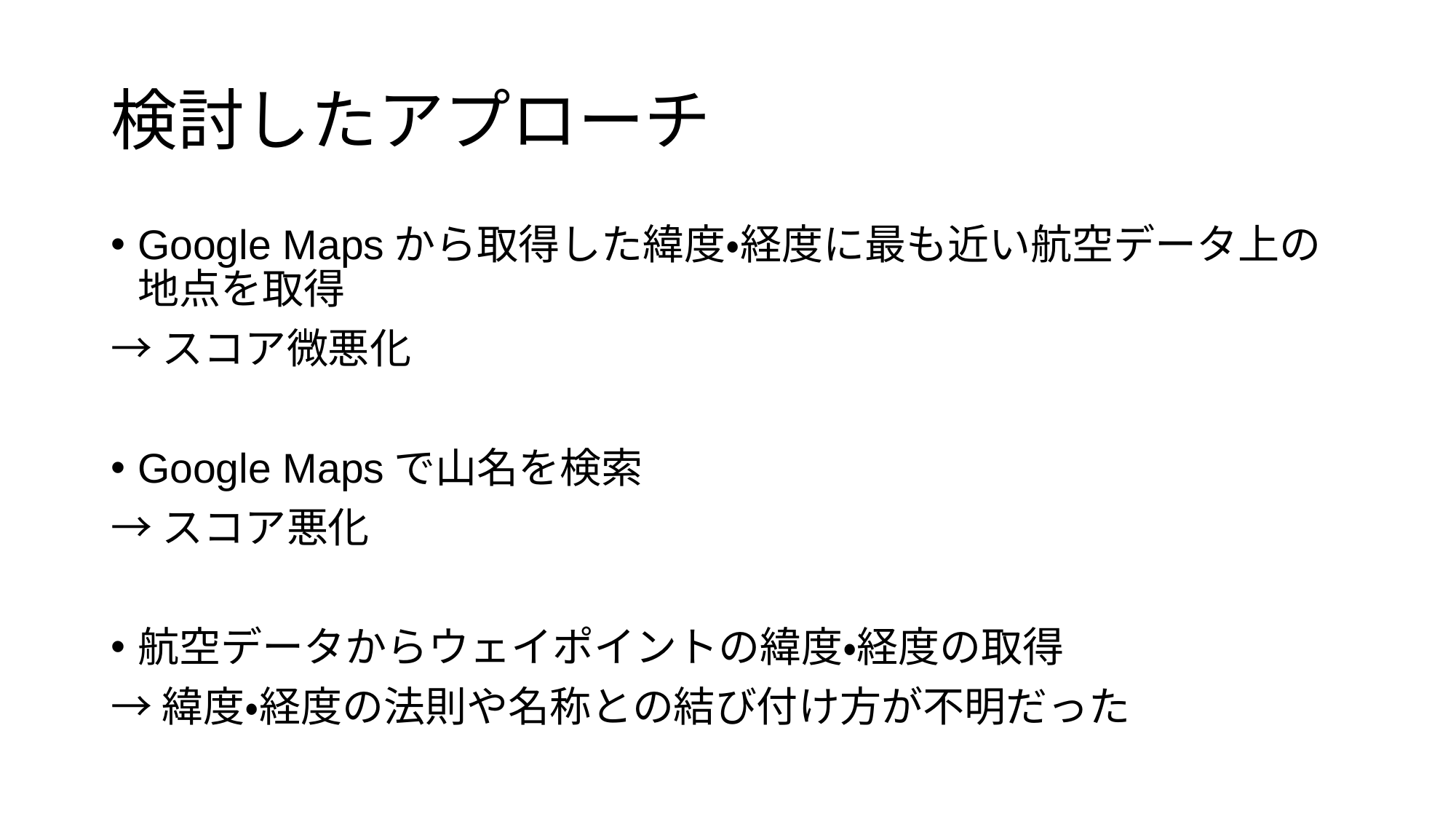

# 検討したアプローチ
Google Mapsから取得した緯度・経度に最も近い航空データ上の地点を取得
→スコア微悪化

Google Mapsで山名を検索
→スコア悪化

航空データからウェイポイントの緯度・経度の取得
→緯度・経度の法則や名称との結び付け方が不明だった